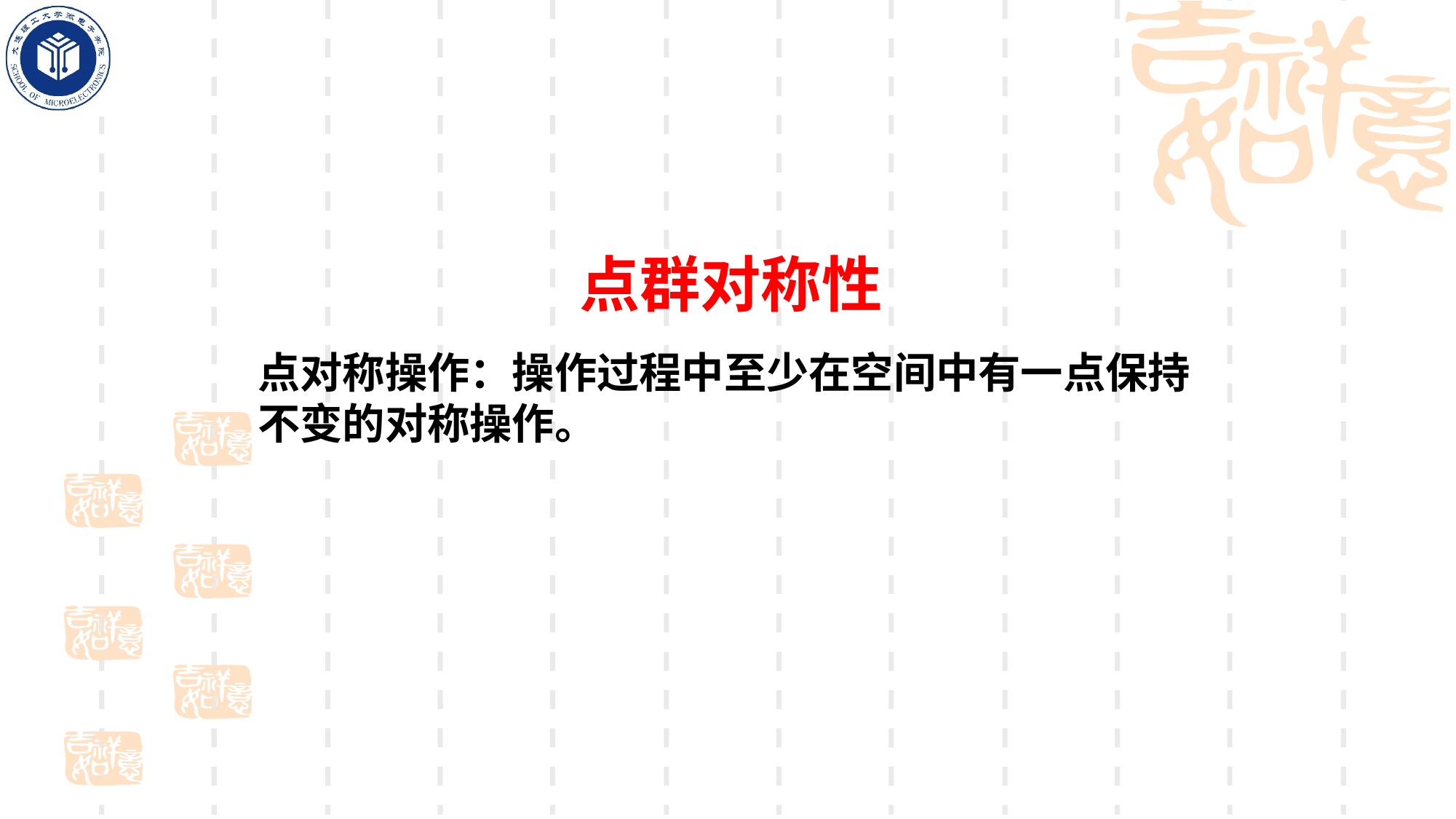

点群对称性
点对称操作：操作过程中至少在空间中有一点保持不变的对称操作。